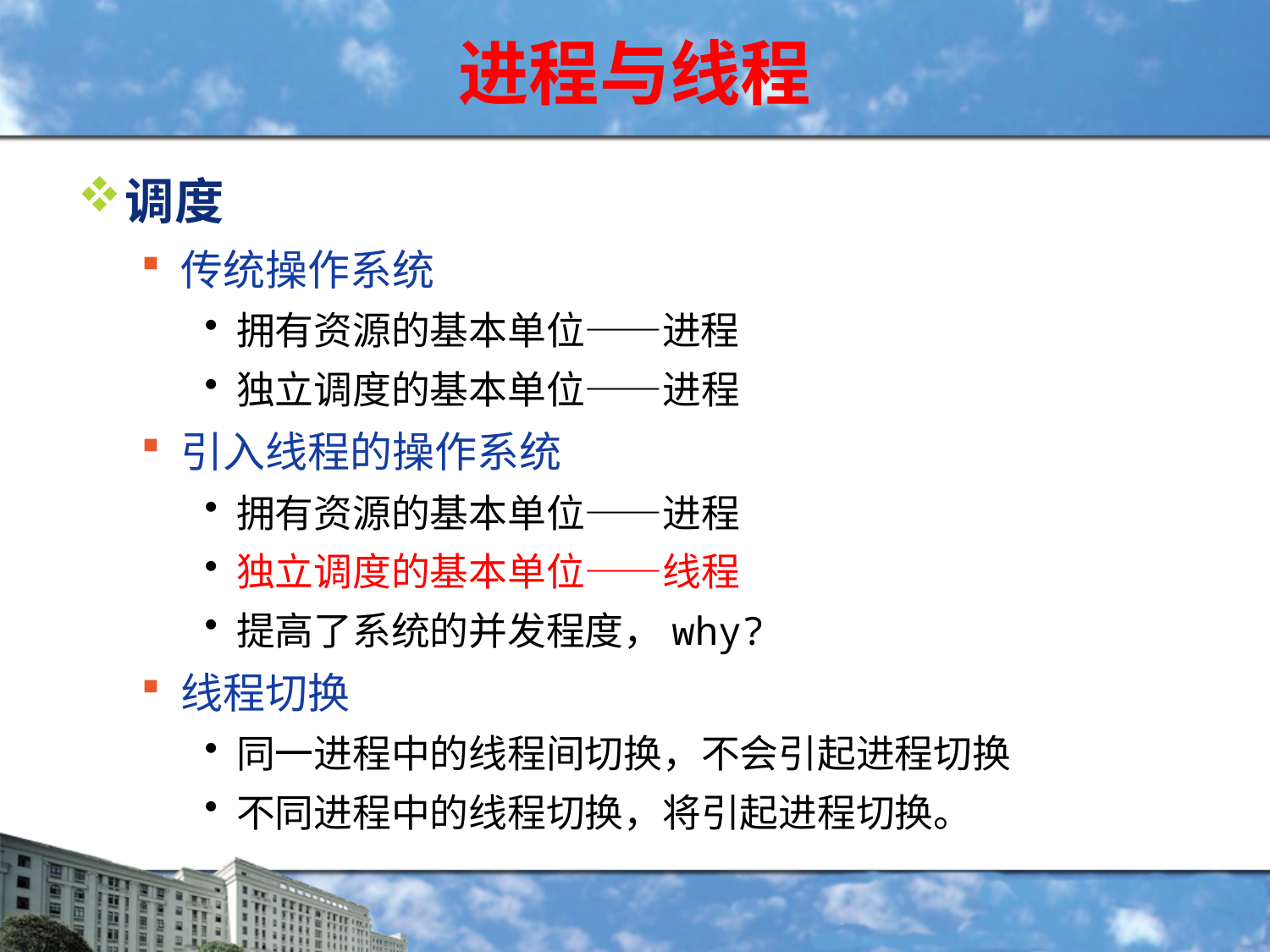

# 进程与线程
调度
传统操作系统
拥有资源的基本单位——进程
独立调度的基本单位——进程
引入线程的操作系统
拥有资源的基本单位——进程
独立调度的基本单位——线程
提高了系统的并发程度，why?
线程切换
同一进程中的线程间切换，不会引起进程切换
不同进程中的线程切换，将引起进程切换。